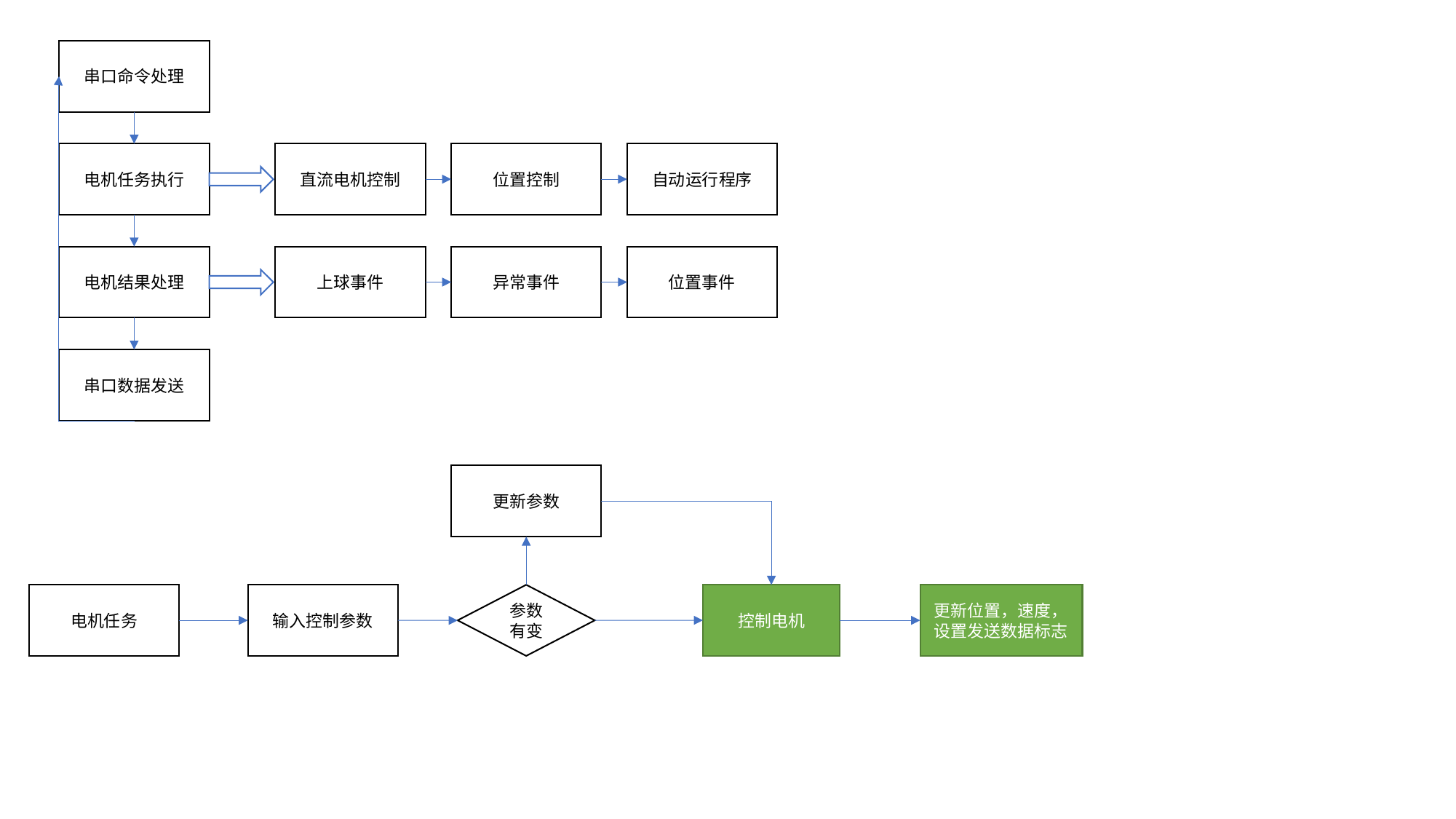

串口命令处理
电机任务执行
自动运行程序
直流电机控制
位置控制

电机结果处理
位置事件
上球事件
异常事件

串口数据发送
更新参数
电机任务
输入控制参数
参数有变
控制电机
更新位置，速度，设置发送数据标志